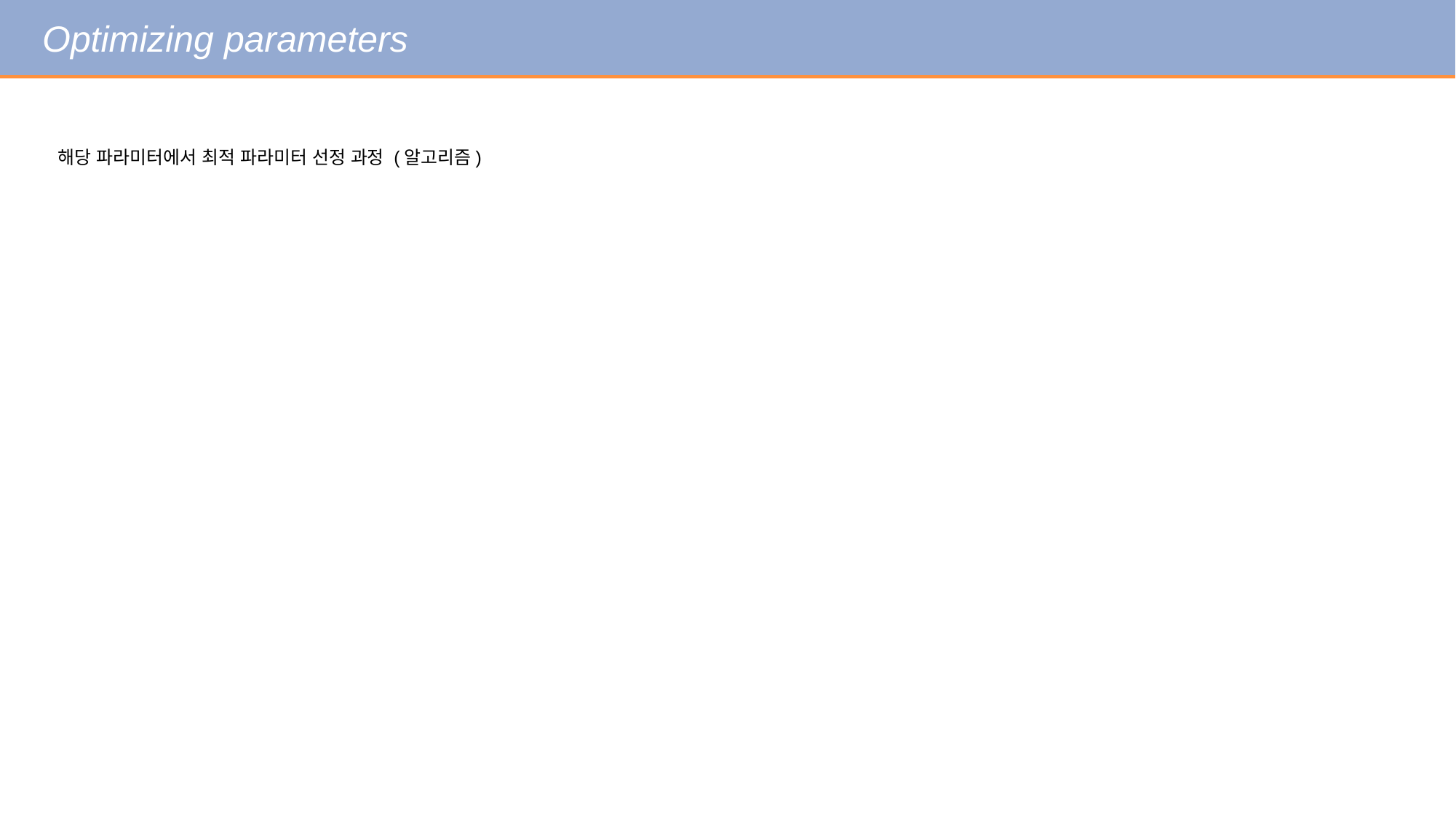

Optimizing parameters
해당 파라미터에서 최적 파라미터 선정 과정 (알고리즘)